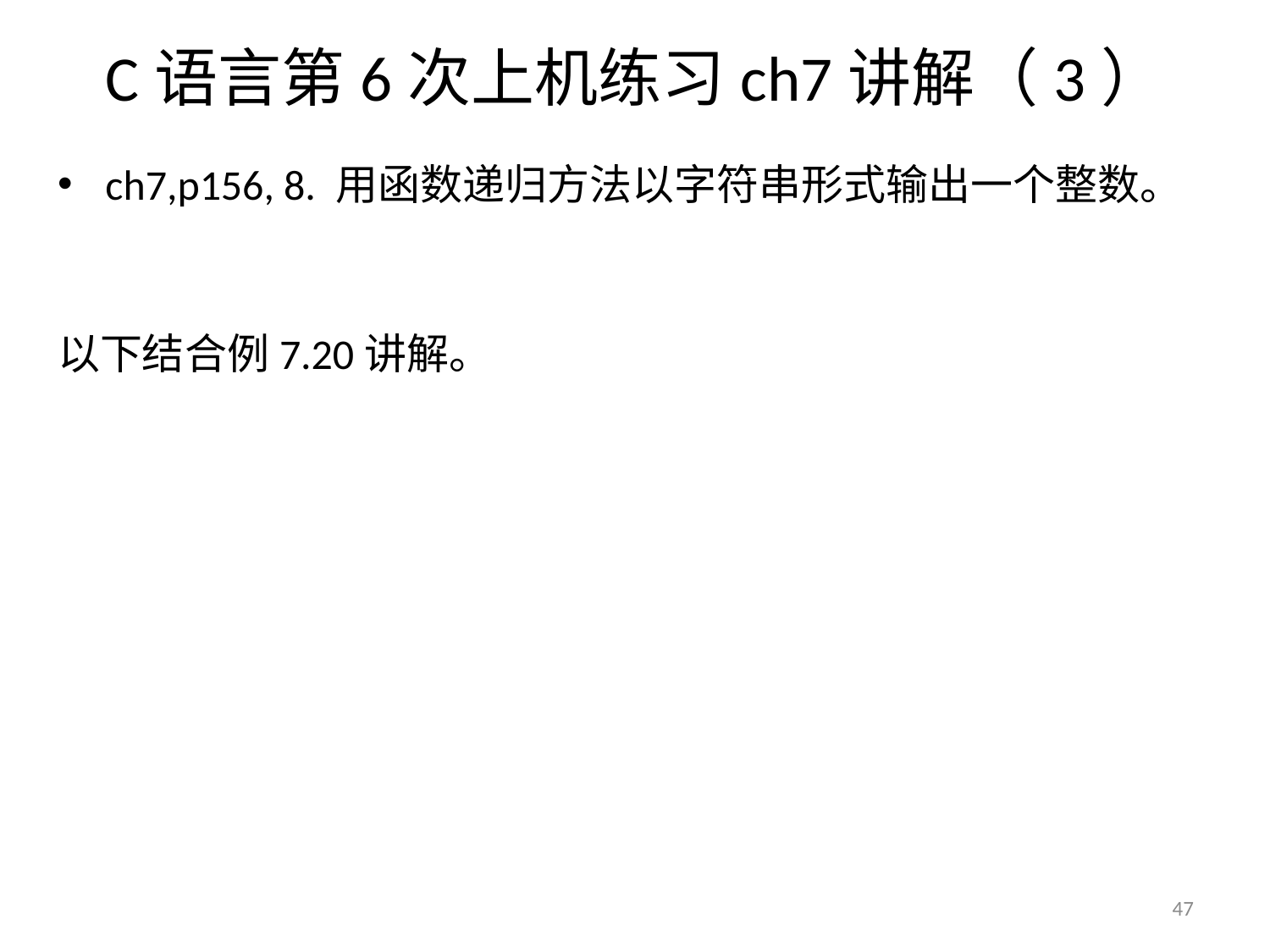

# C语言第6次上机练习ch7讲解（3）
ch7,p156, 8. 用函数递归方法以字符串形式输出一个整数。

以下结合例7.20讲解。
47